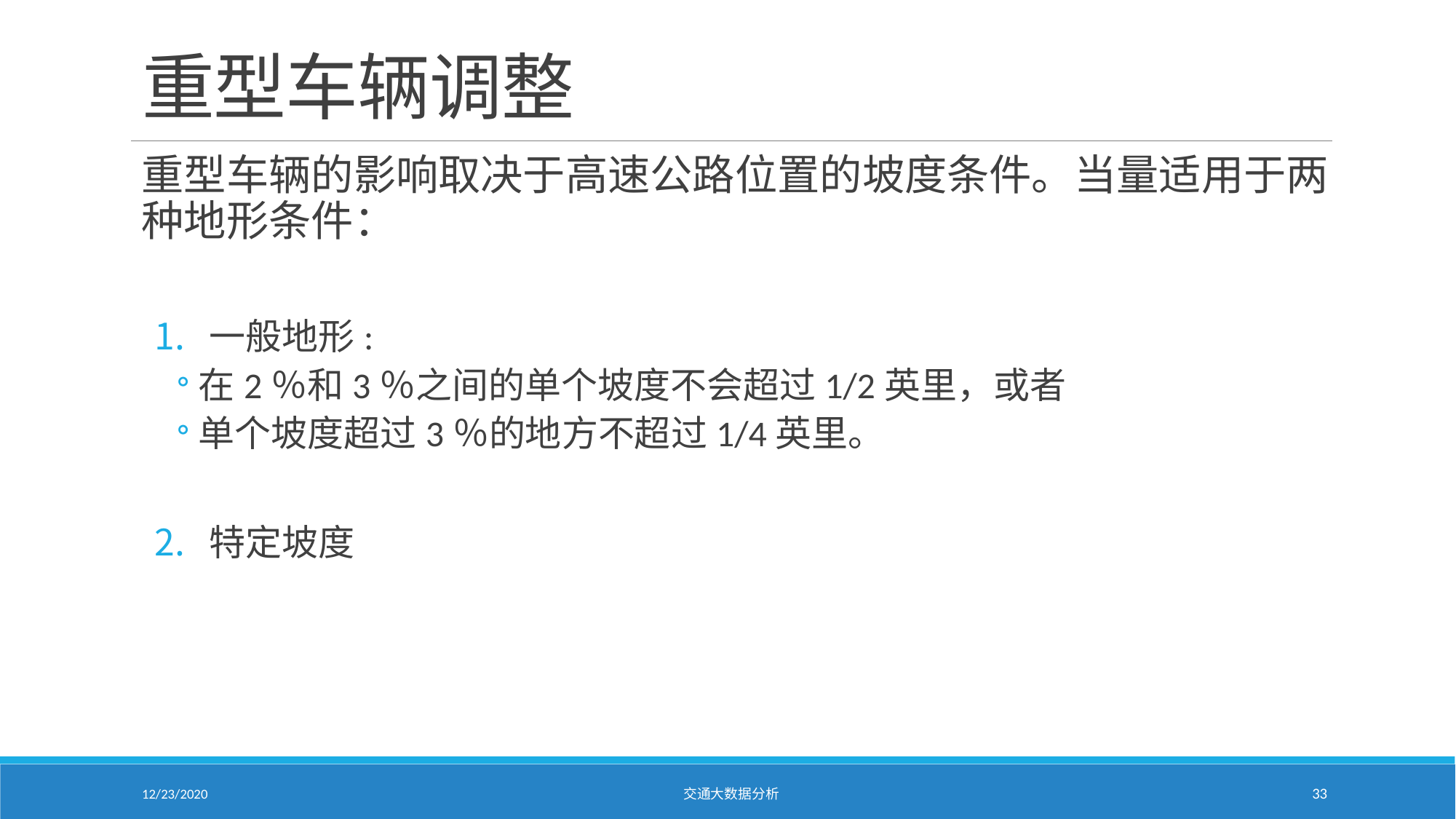

# 重型车辆调整
重型车辆的影响取决于高速公路位置的坡度条件。当量适用于两种地形条件：

一般地形:
在2％和3％之间的单个坡度不会超过1/2英里，或者
单个坡度超过3％的地方不超过1/4英里。

特定坡度
12/23/2020
交通大数据分析
33